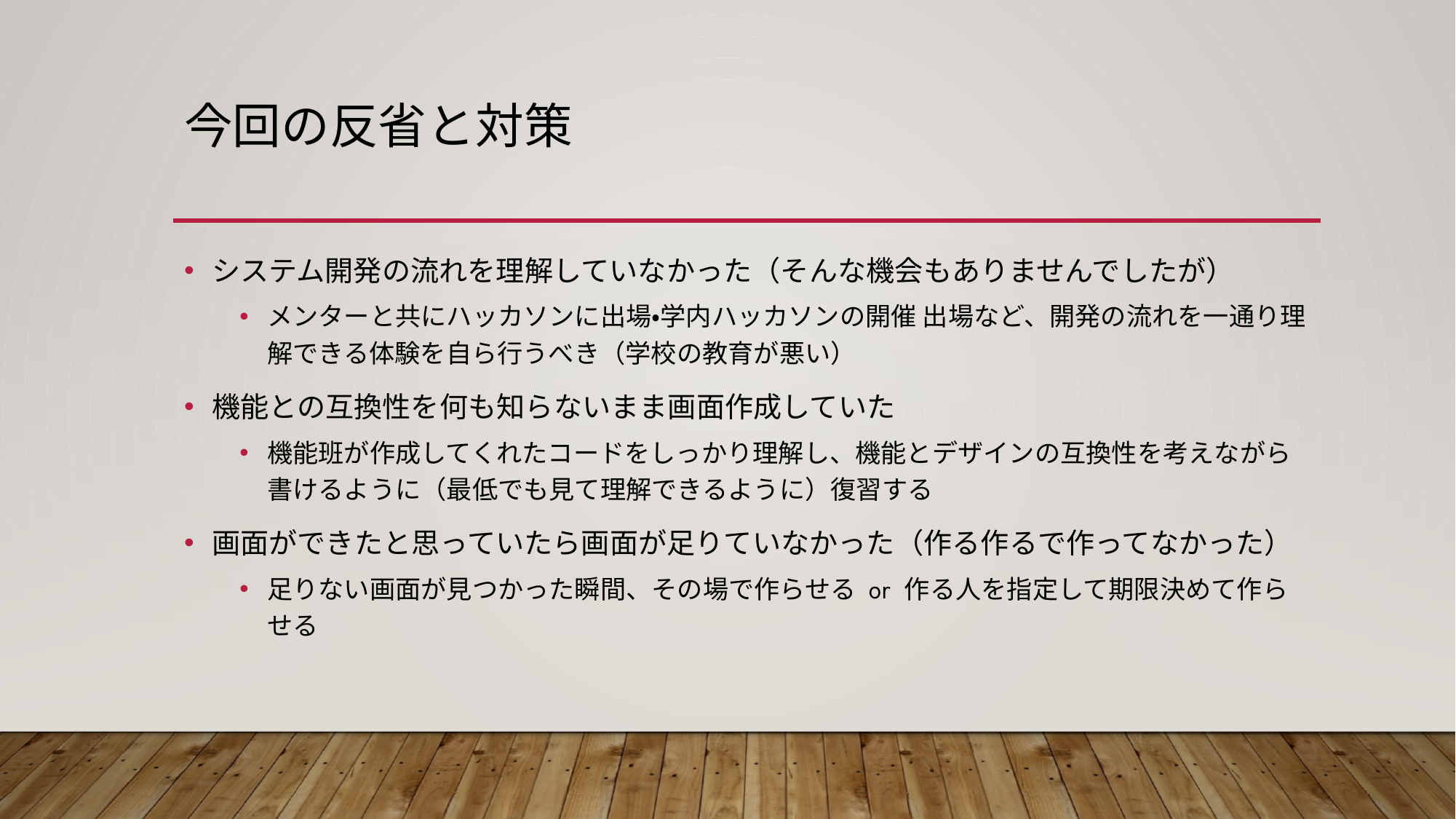

# 今回の反省と対策
システム開発の流れを理解していなかった（そんな機会もありませんでしたが）
メンターと共にハッカソンに出場・学内ハッカソンの開催 出場など、開発の流れを一通り理解できる体験を自ら行うべき（学校の教育が悪い）
機能との互換性を何も知らないまま画面作成していた
機能班が作成してくれたコードをしっかり理解し、機能とデザインの互換性を考えながら書けるように（最低でも見て理解できるように）復習する
画面ができたと思っていたら画面が足りていなかった（作る作るで作ってなかった）
足りない画面が見つかった瞬間、その場で作らせる or 作る人を指定して期限決めて作らせる